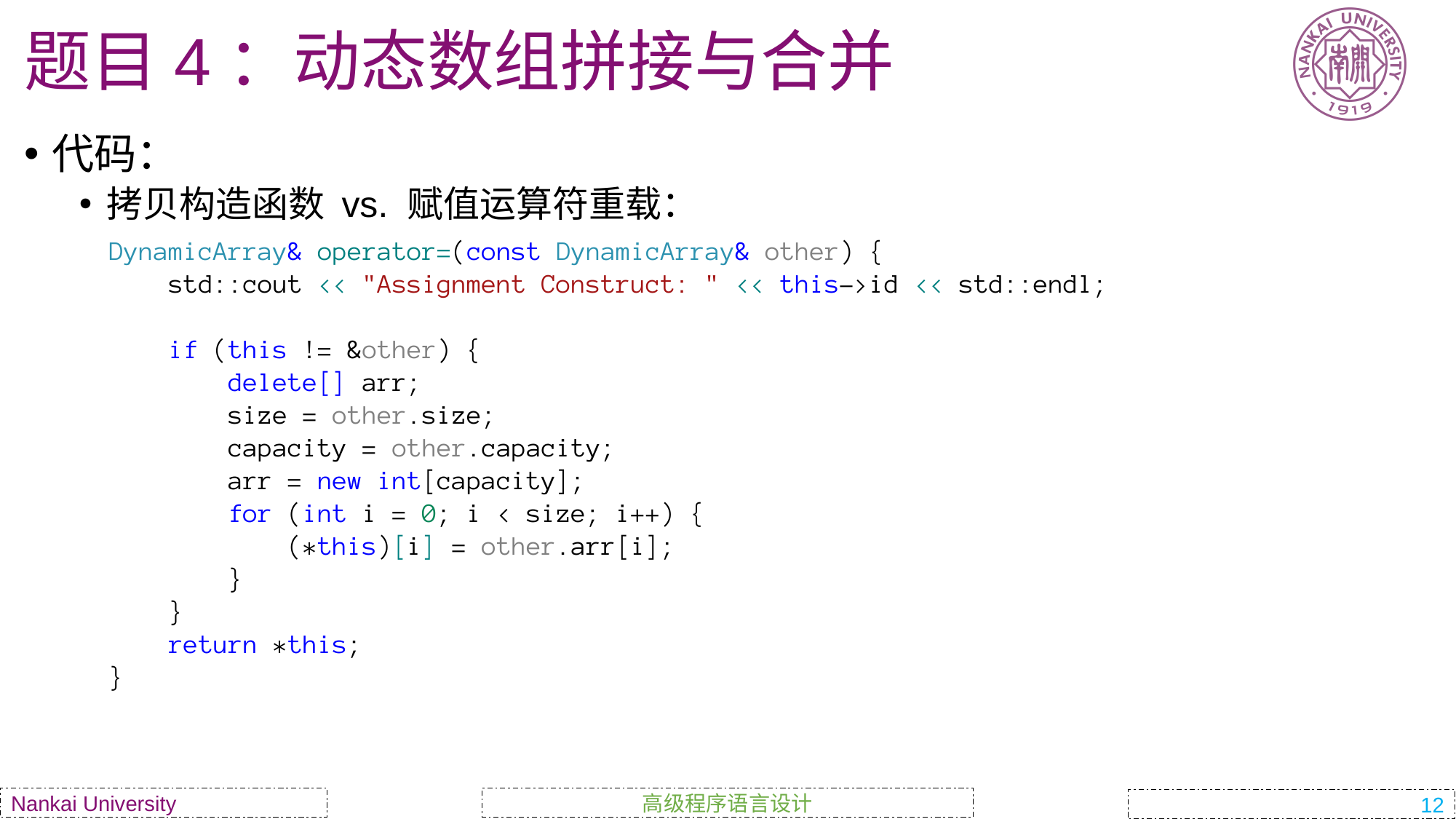

# 题目4：动态数组拼接与合并
代码：
拷贝构造函数 vs. 赋值运算符重载：

    DynamicArray& operator=(const DynamicArray& other) {
        std::cout << "Assignment Construct: " << this->id << std::endl;

        if (this != &other) {
            delete[] arr;
            size = other.size;
            capacity = other.capacity;
            arr = new int[capacity];
            for (int i = 0; i < size; i++) {
                (*this)[i] = other.arr[i];
            }
        }
        return *this;
    }
高级程序语言设计
Nankai University
12